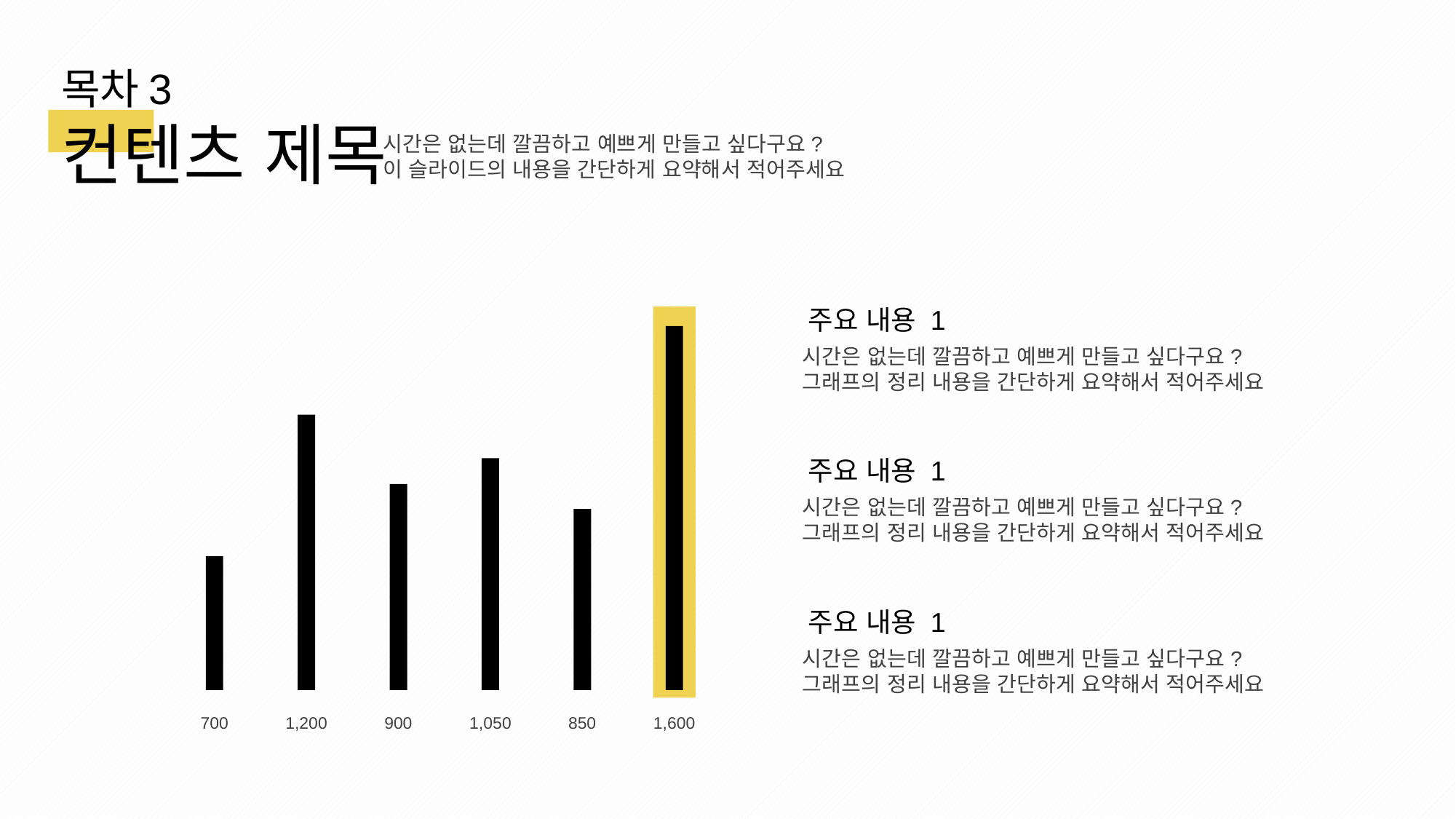

목차3
컨텐츠 제목

시간은 없는데 깔끔하고 예쁘게 만들고 싶다구요?
이 슬라이드의 내용을 간단하게 요약해서 적어주세요
주요 내용 1
시간은 없는데 깔끔하고 예쁘게 만들고 싶다구요?
그래프의 정리 내용을 간단하게 요약해서 적어주세요

700
1,200
900
1,050
850
1,600
주요 내용 1
시간은 없는데 깔끔하고 예쁘게 만들고 싶다구요?
그래프의 정리 내용을 간단하게 요약해서 적어주세요

주요 내용 1
시간은 없는데 깔끔하고 예쁘게 만들고 싶다구요?
그래프의 정리 내용을 간단하게 요약해서 적어주세요